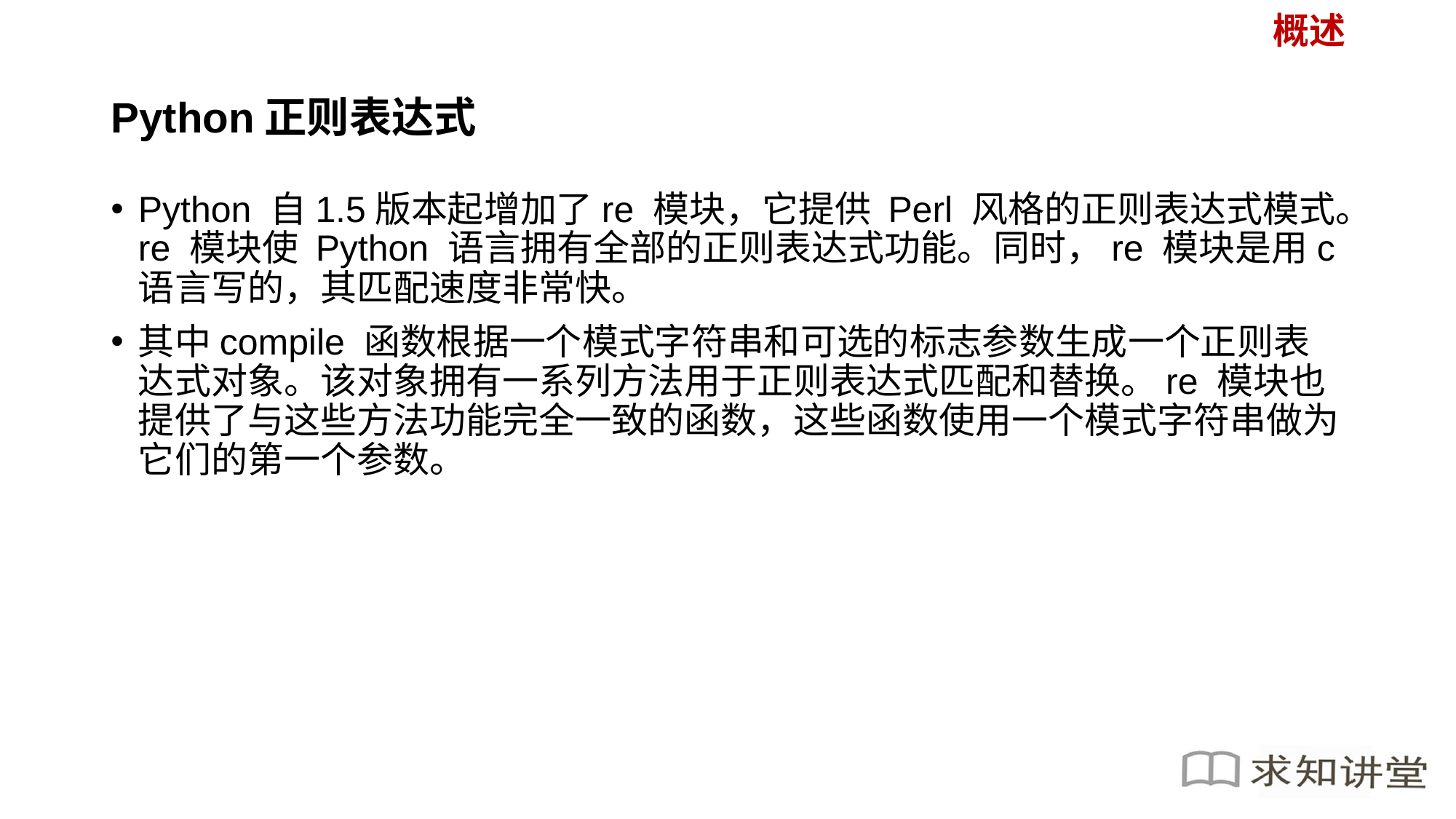

概述
# Python正则表达式
Python 自1.5版本起增加了re 模块，它提供 Perl 风格的正则表达式模式。re 模块使 Python 语言拥有全部的正则表达式功能。同时，re 模块是用c语言写的，其匹配速度非常快。
其中compile 函数根据一个模式字符串和可选的标志参数生成一个正则表达式对象。该对象拥有一系列方法用于正则表达式匹配和替换。re 模块也提供了与这些方法功能完全一致的函数，这些函数使用一个模式字符串做为它们的第一个参数。